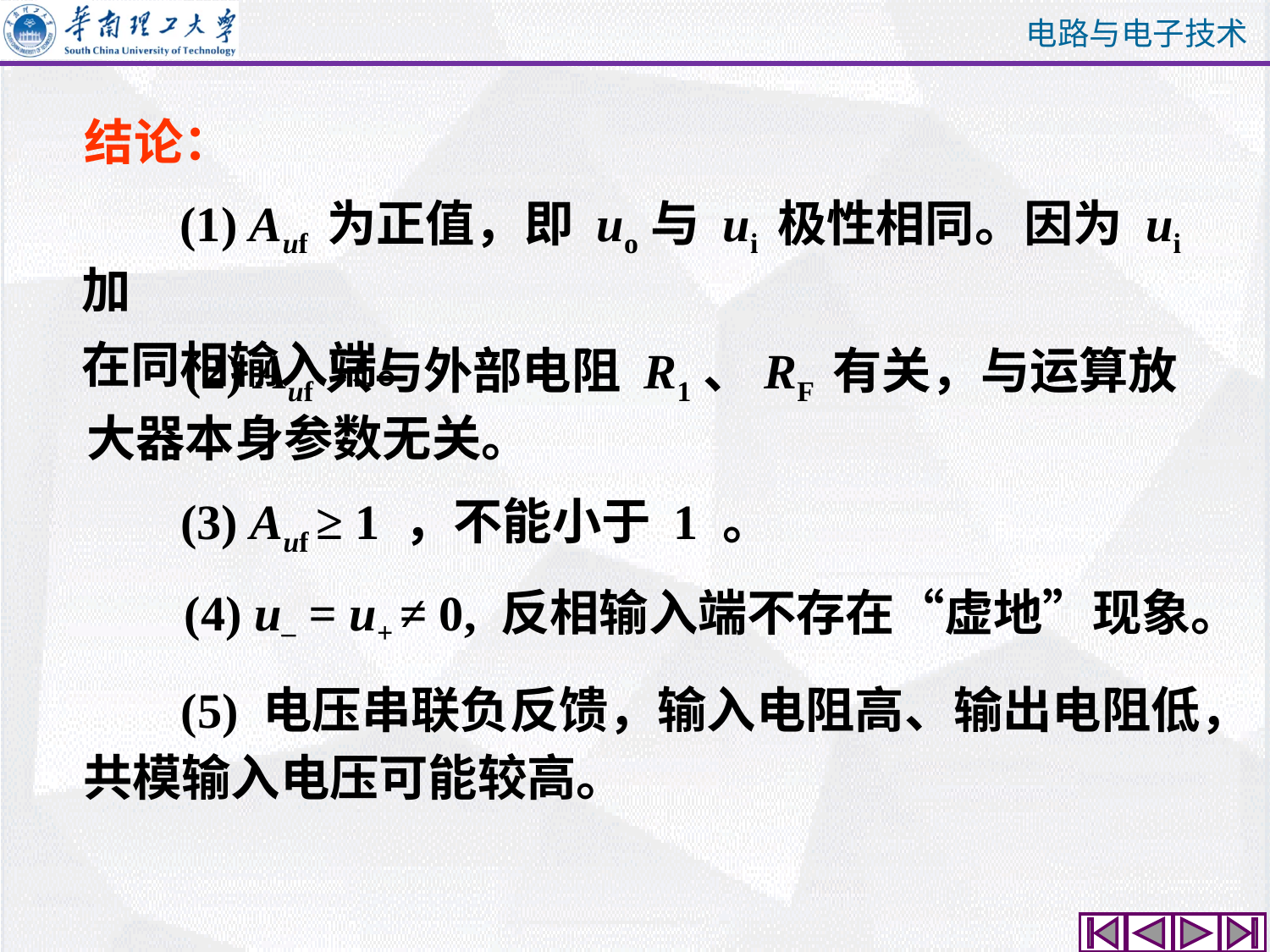

结论：
        (1) Auf 为正值，即 uo与 ui 极性相同。因为 ui 加
在同相输入端。
        (2) Auf只与外部电阻 R1、RF 有关，与运算放大器本身参数无关。
        (3) Auf ≥ 1 ，不能小于 1 。
        (4) u– = u+ ≠ 0, 反相输入端不存在“虚地”现象。
        (5) 电压串联负反馈，输入电阻高、输出电阻低，共模输入电压可能较高。